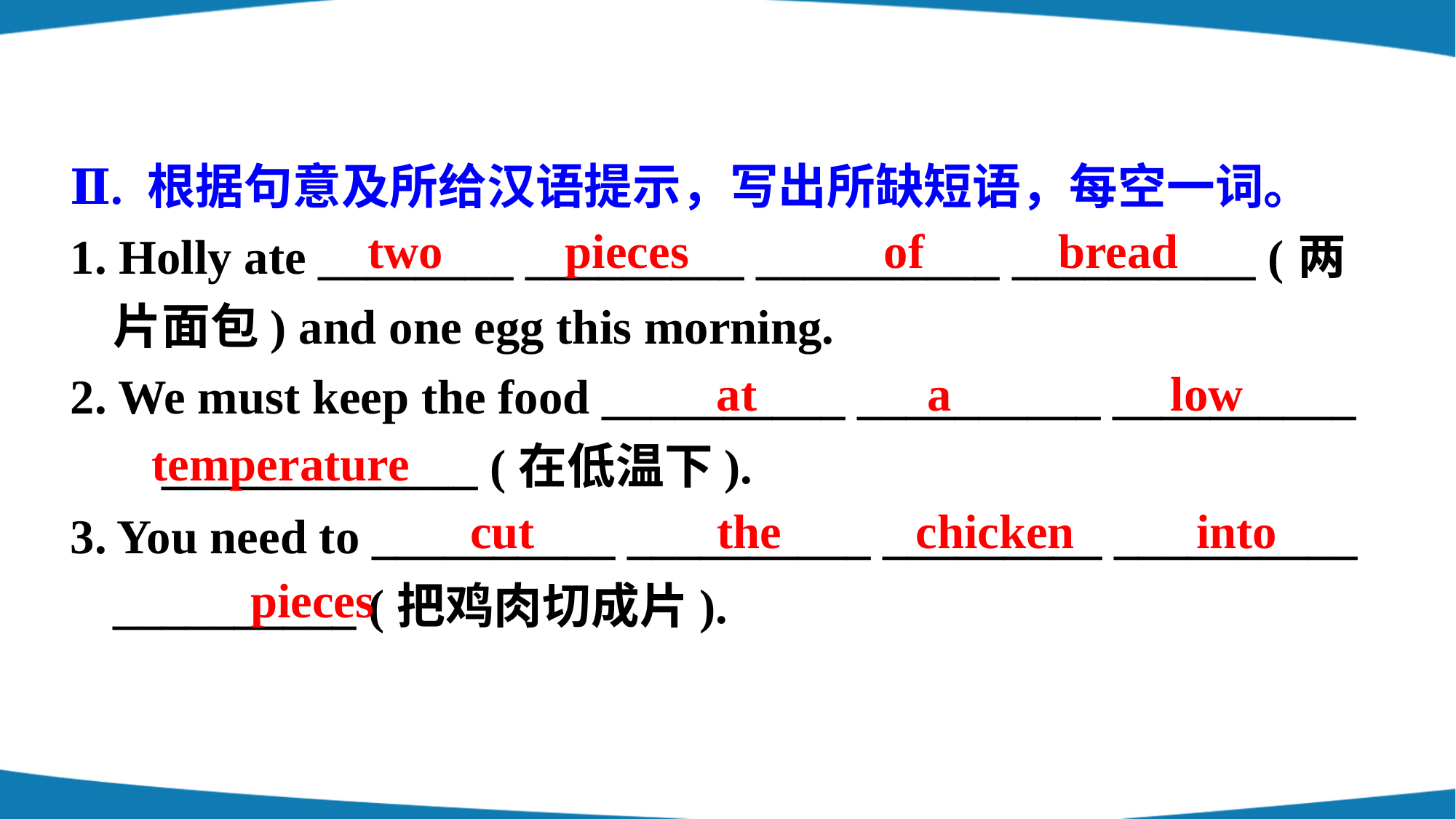

Ⅱ. 根据句意及所给汉语提示，写出所缺短语，每空一词。
1. Holly ate ________ _________ __________ __________ (两片面包) and one egg this morning.
2. We must keep the food __________ __________ __________     _____________ (在低温下).
3. You need to __________ __________ _________ __________ __________ (把鸡肉切成片).
two          pieces                of           bread
                                                  at              a                  low        temperature
                          cut               the           chicken          into              pieces